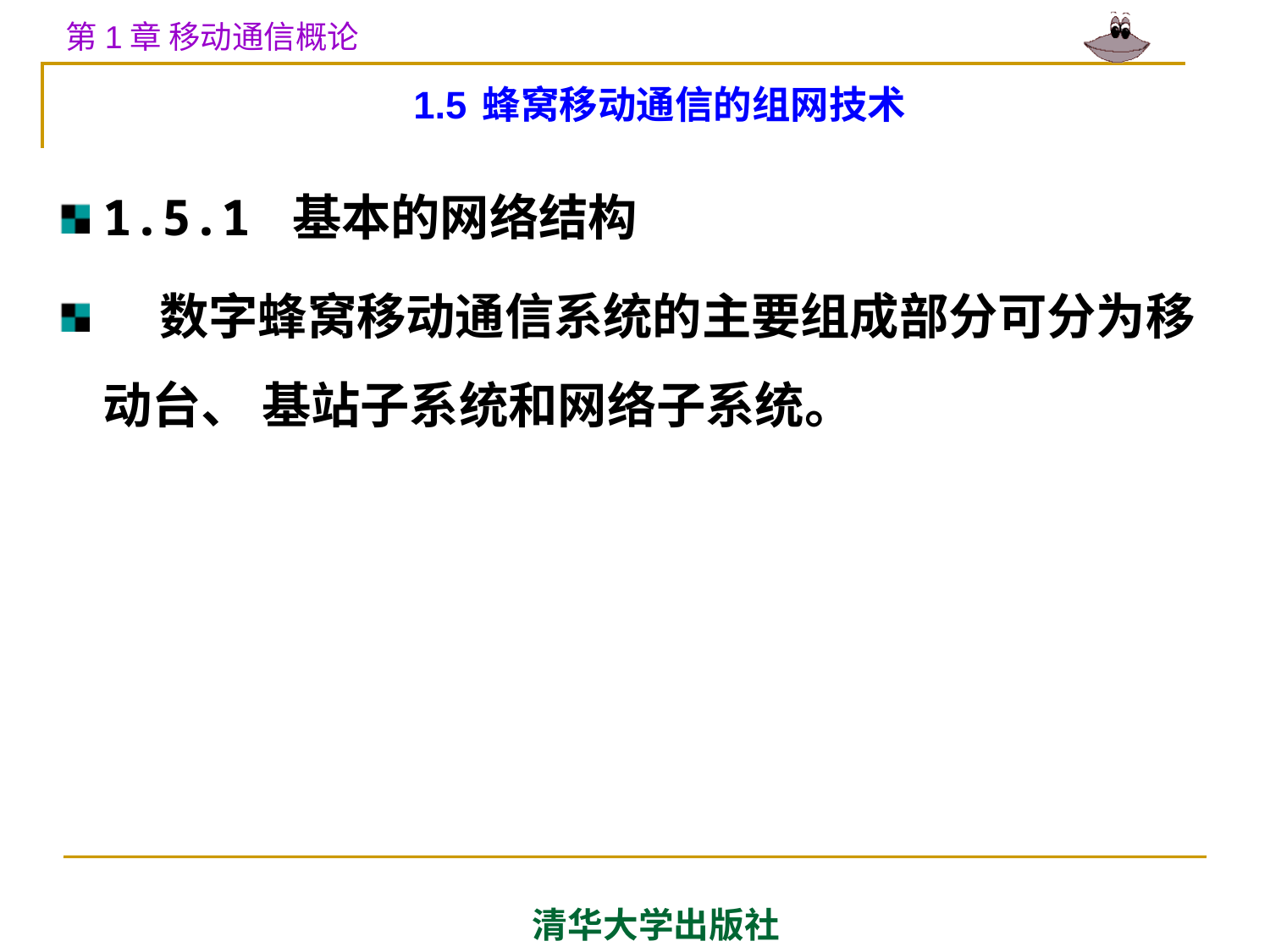

# 5、1.5 蜂窝移动通信的组网技术
1.5.1 基本的网络结构
    数字蜂窝移动通信系统的主要组成部分可分为移动台、 基站子系统和网络子系统。